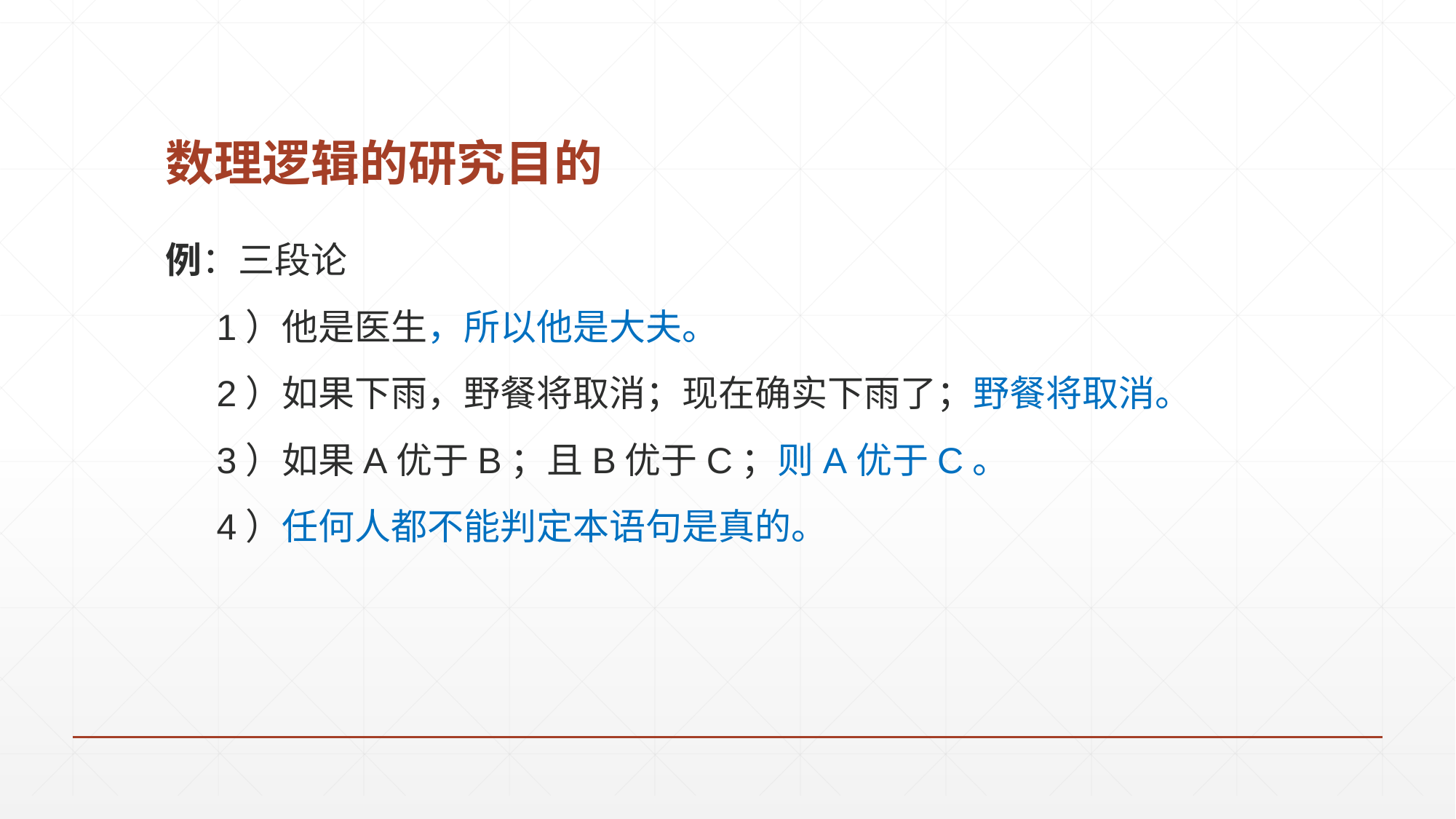

# 数理逻辑的研究目的
例：三段论
     1）他是医生，所以他是大夫。
     2）如果下雨，野餐将取消；现在确实下雨了；野餐将取消。
     3）如果A优于B；且B优于C；则A优于C。
     4）任何人都不能判定本语句是真的。